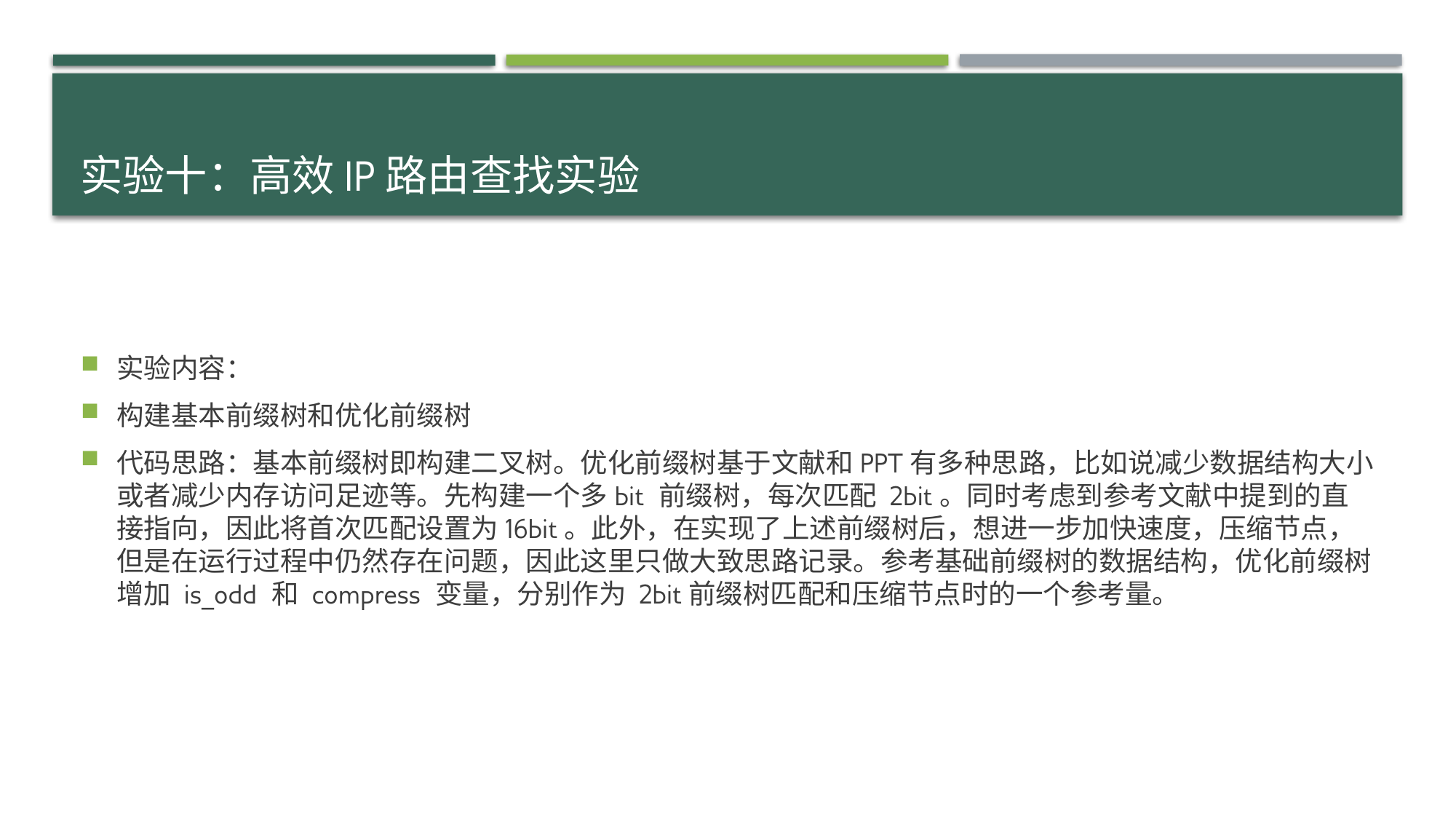

# 实验十：高效IP路由查找实验
实验内容：
构建基本前缀树和优化前缀树
代码思路：基本前缀树即构建二叉树。优化前缀树基于文献和PPT有多种思路，比如说减少数据结构大小或者减少内存访问足迹等。先构建一个多bit 前缀树，每次匹配 2bit。同时考虑到参考文献中提到的直接指向，因此将首次匹配设置为16bit。此外，在实现了上述前缀树后，想进一步加快速度，压缩节点，但是在运行过程中仍然存在问题，因此这里只做大致思路记录。参考基础前缀树的数据结构，优化前缀树增加 is_odd 和 compress 变量，分别作为 2bit前缀树匹配和压缩节点时的一个参考量。